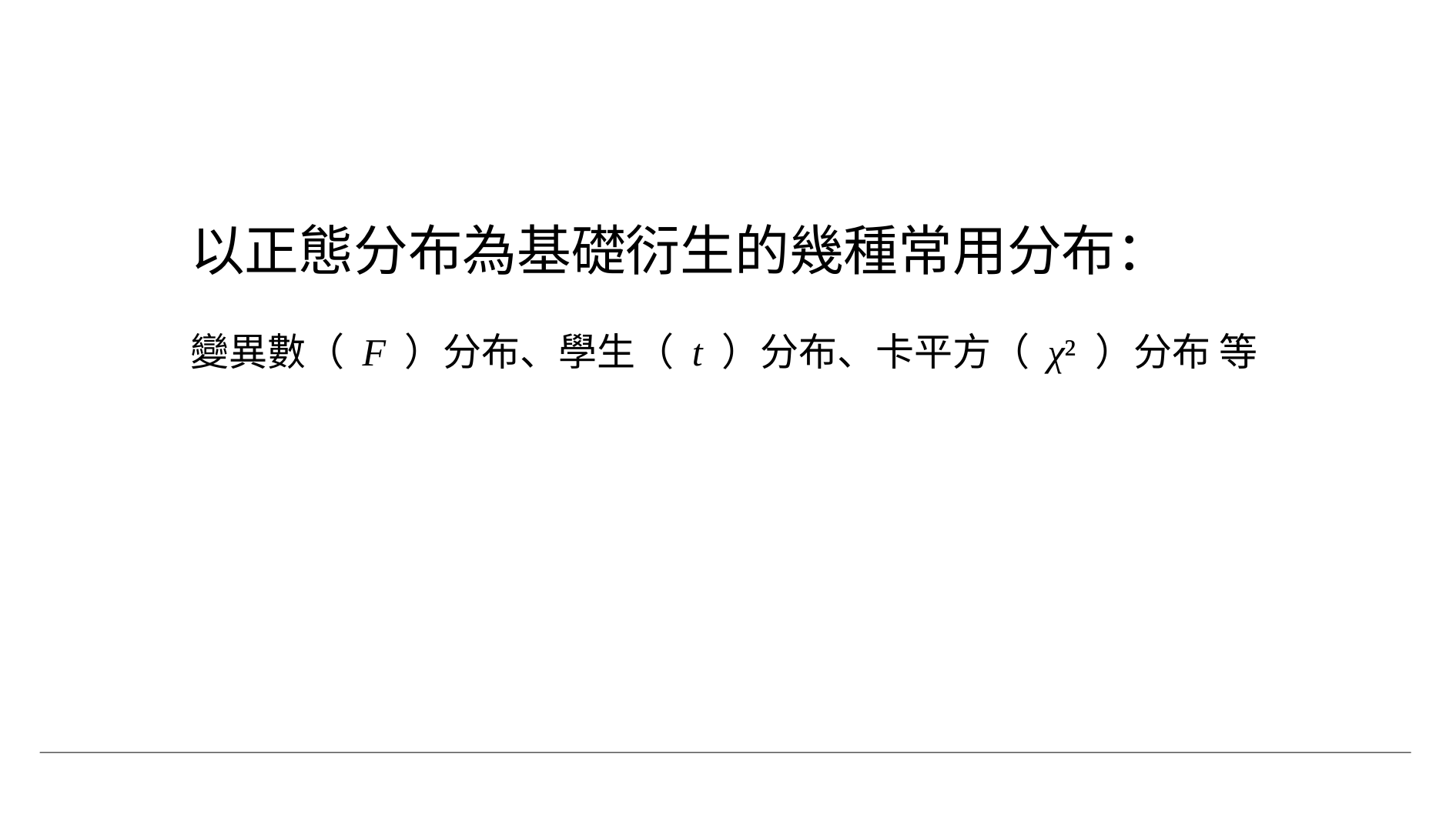

以正態分布為基礎衍生的幾種常用分布：
變異數（ F ）分布、學生（ t ）分布、卡平方（ χ² ）分布 等